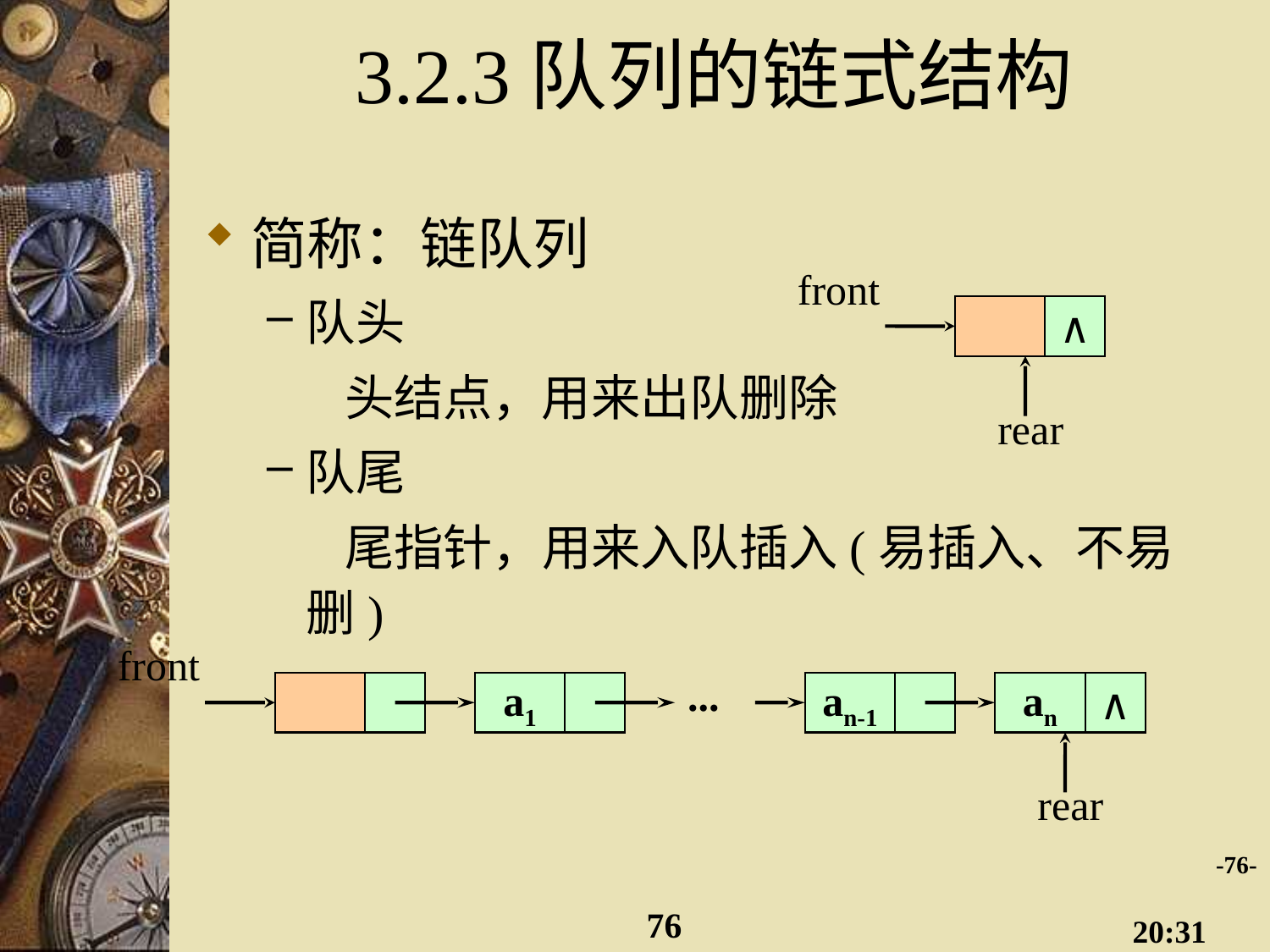

# 3.2.3队列的链式结构
简称：链队列
队头
      头结点，用来出队删除
队尾
      尾指针，用来入队插入(易插入、不易删)

front

∧

rear
front

a1

an-1

an
∧
...

rear
-76-